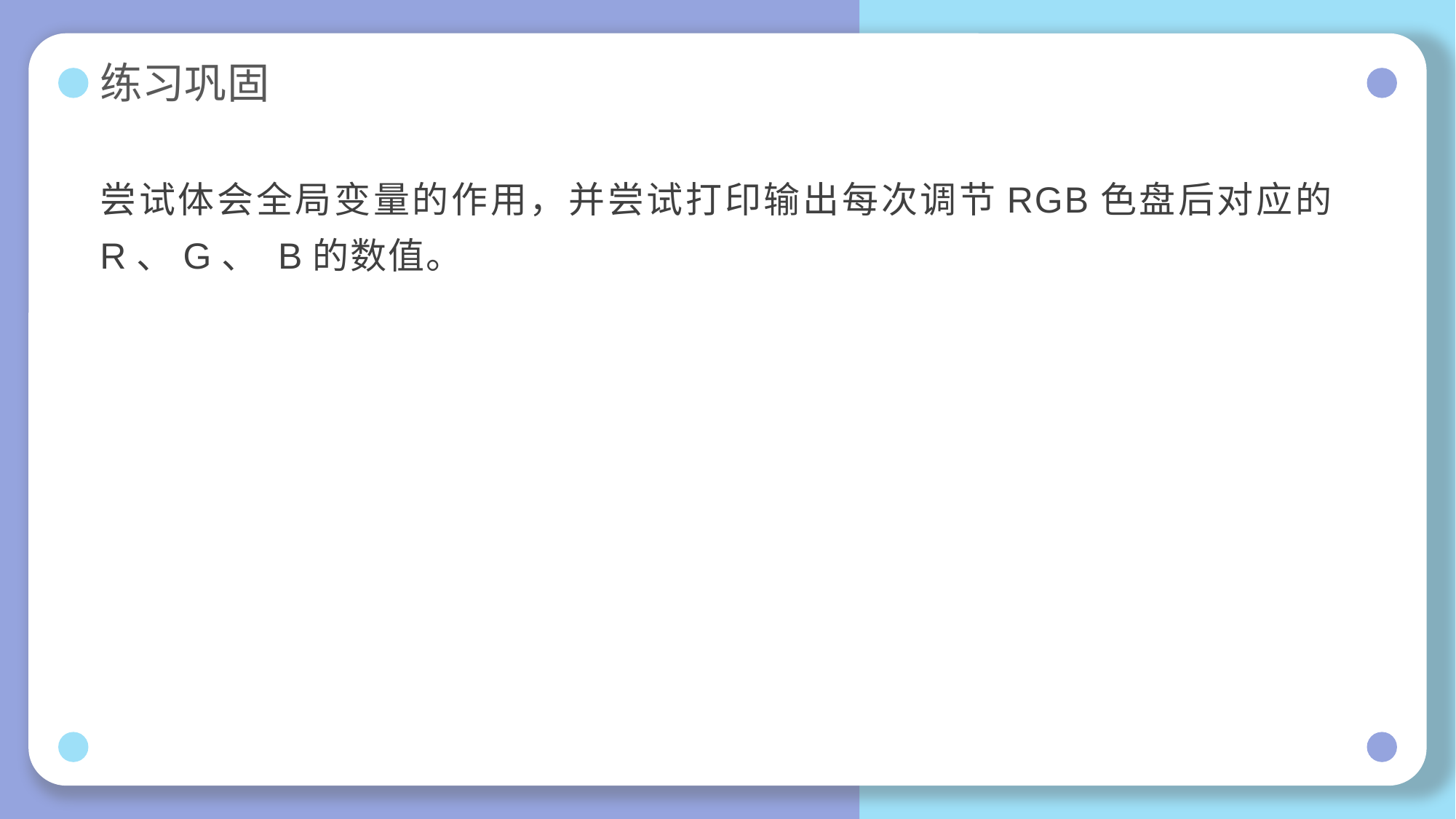

# 练习巩固
尝试体会全局变量的作用，并尝试打印输出每次调节RGB色盘后对应的R、G、 B的数值。